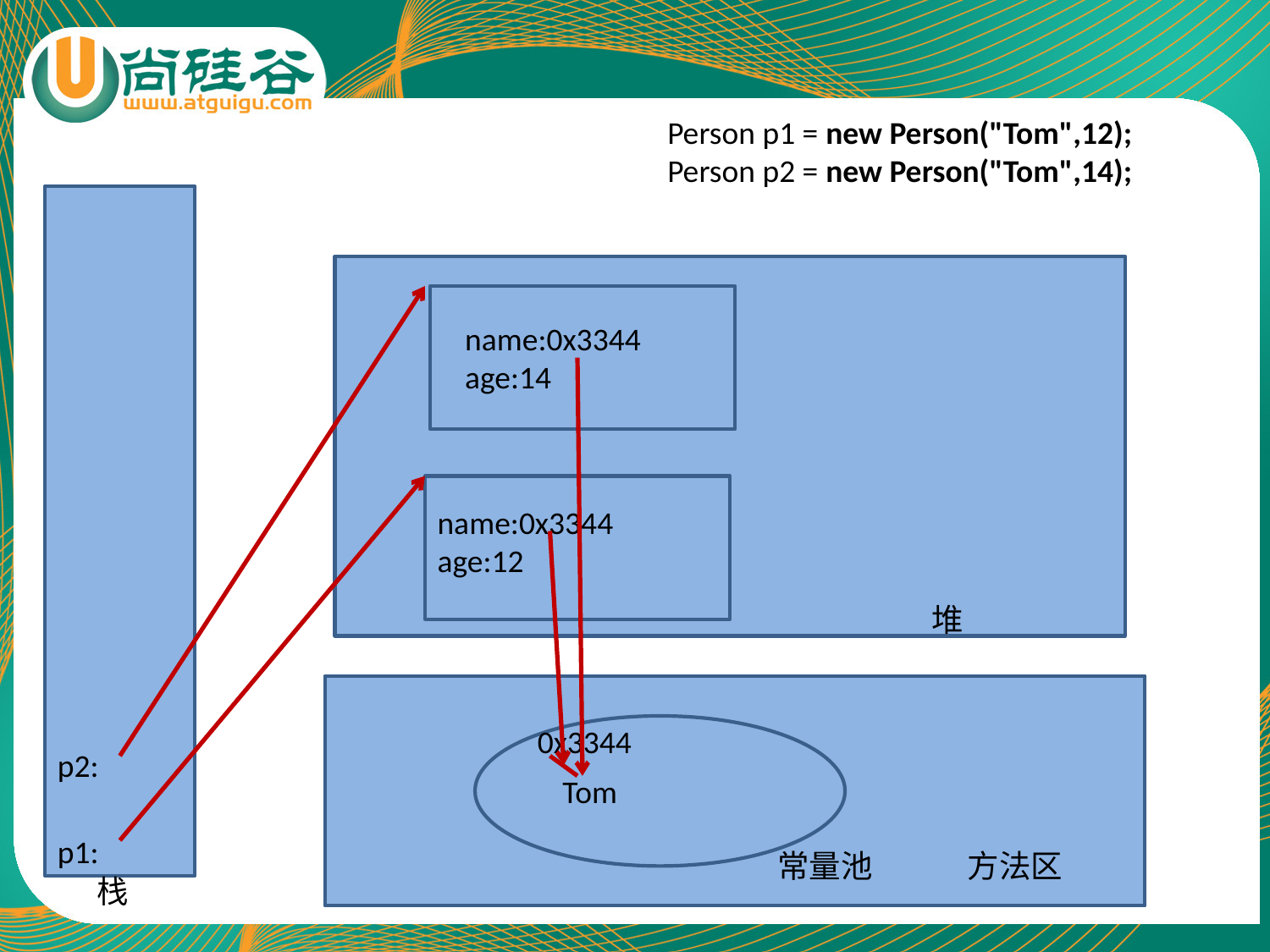

Person p1 = new Person("Tom",12);
Person p2 = new Person("Tom",14);

name:0x3344
age:14

name:0x3344
age:12
堆

0x3344
p2:
Tom
p1:
常量池
方法区
栈